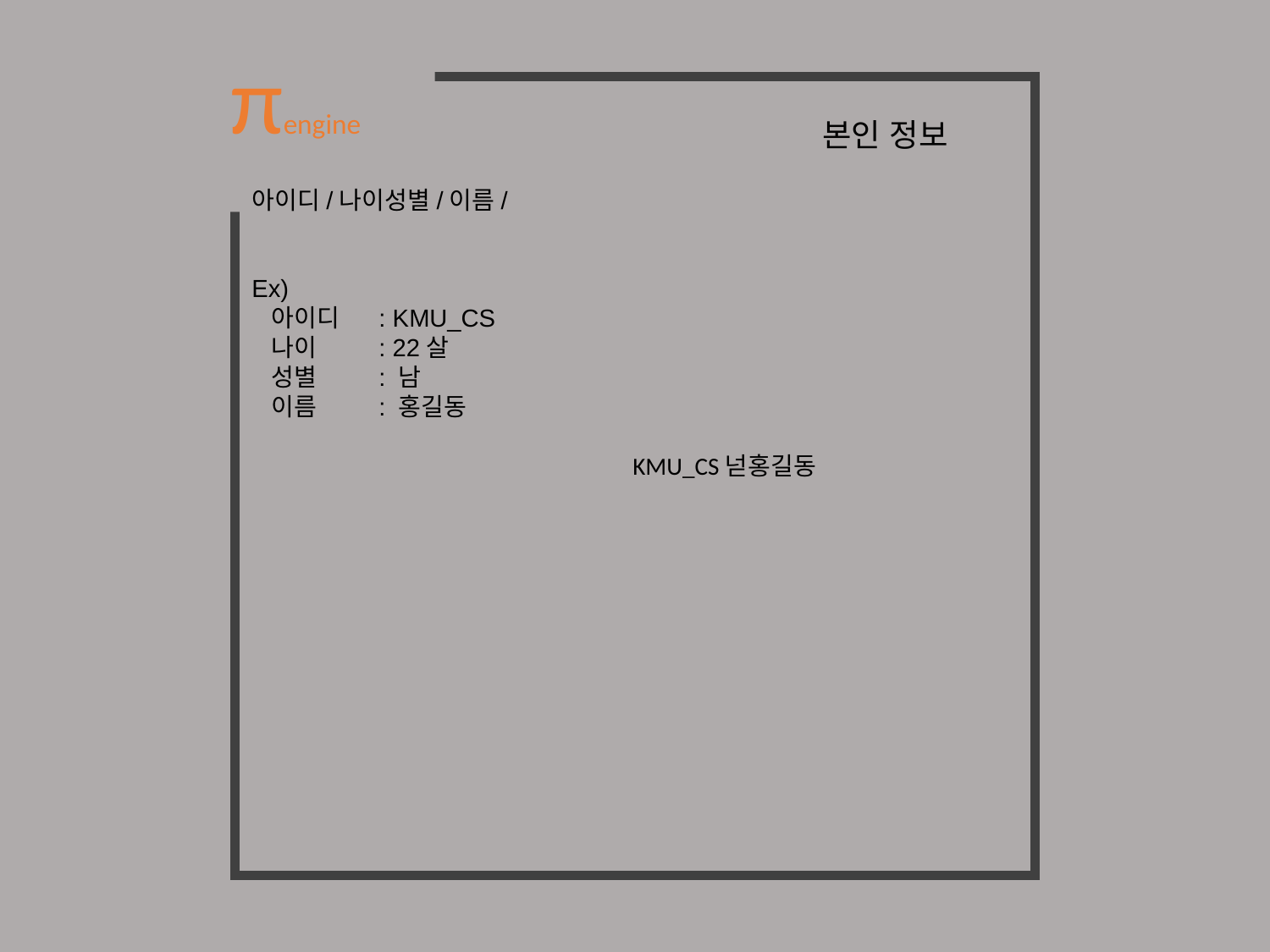

πengine

본인 정보
아이디/나이성별/이름/

Ex)
  아이디	: KMU_CS
  나이	: 22살
  성별	: 남
  이름	: 홍길동
   									KMU_CS넏홍길동